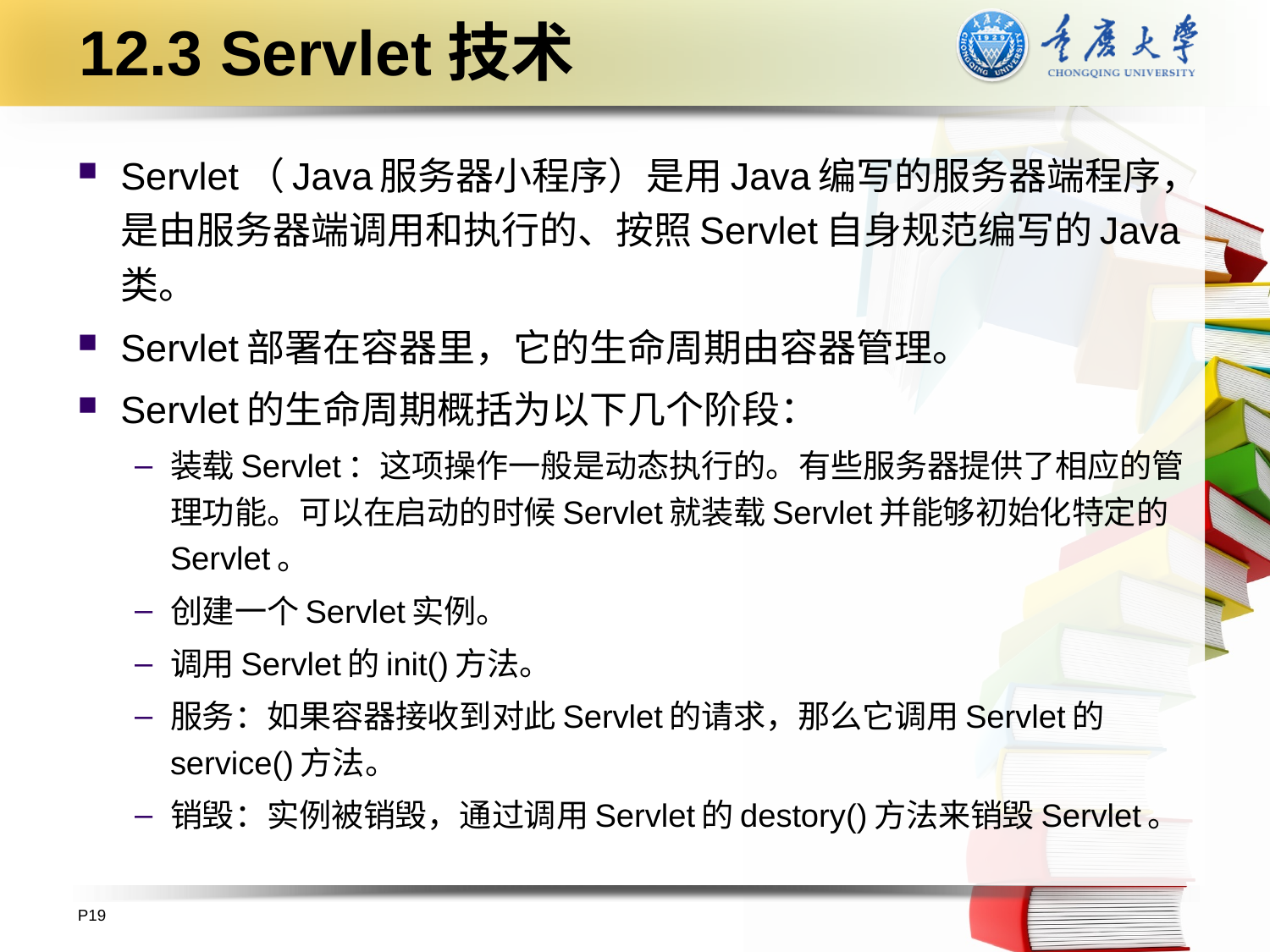

# 12.3 Servlet技术
Servlet（Java服务器小程序）是用Java编写的服务器端程序，是由服务器端调用和执行的、按照Servlet自身规范编写的Java类。
Servlet部署在容器里，它的生命周期由容器管理。
Servlet的生命周期概括为以下几个阶段：
装载Servlet：这项操作一般是动态执行的。有些服务器提供了相应的管理功能。可以在启动的时候Servlet就装载Servlet并能够初始化特定的Servlet。
创建一个Servlet实例。
调用Servlet的init()方法。
服务：如果容器接收到对此Servlet的请求，那么它调用Servlet的service()方法。
销毁：实例被销毁，通过调用Servlet的destory()方法来销毁Servlet。
P19